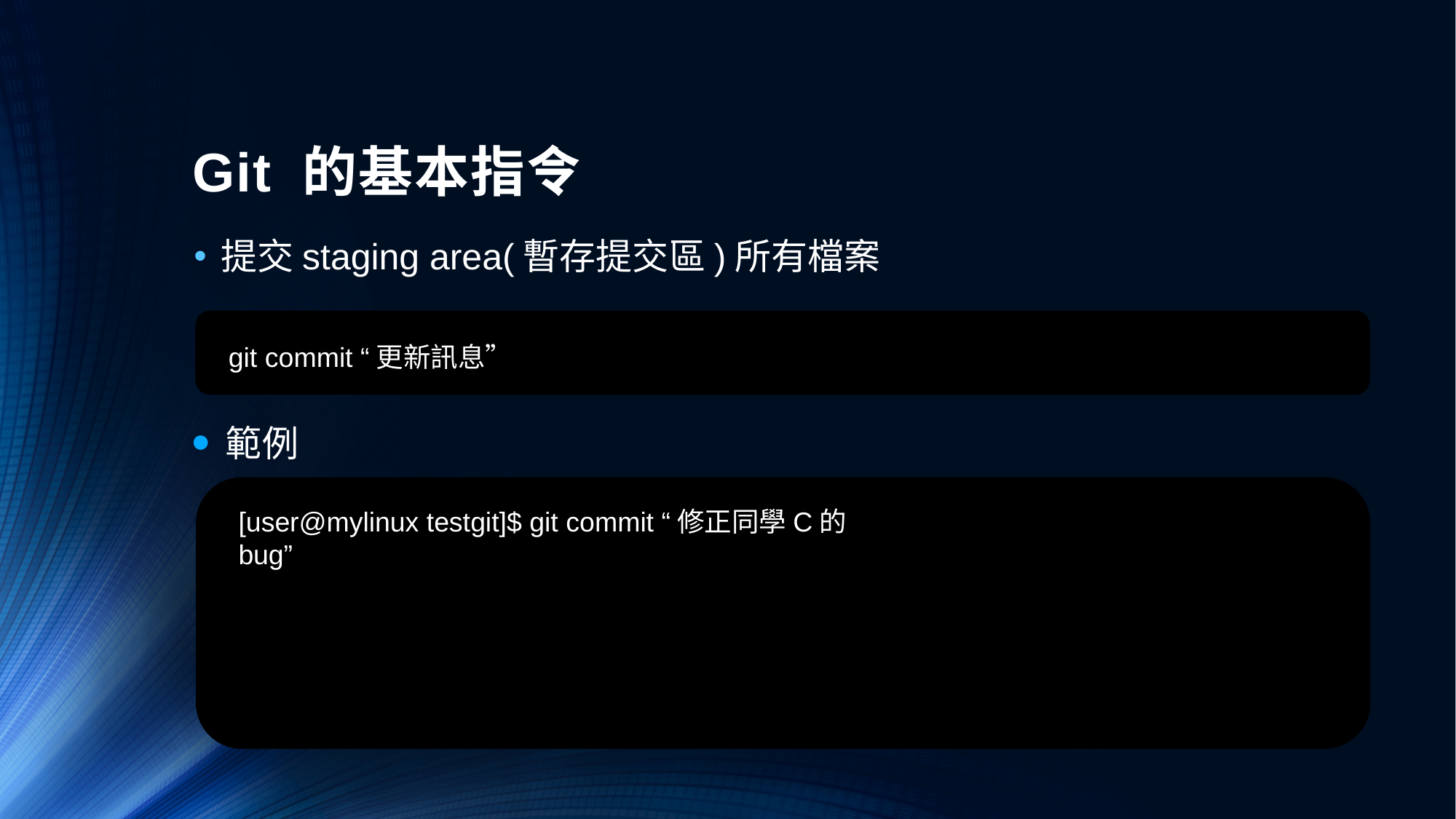

# Git 的基本指令
提交staging area(暫存提交區)所有檔案

git commit “更新訊息”
範例

[user@mylinux testgit]$ git commit “修正同學C的bug”